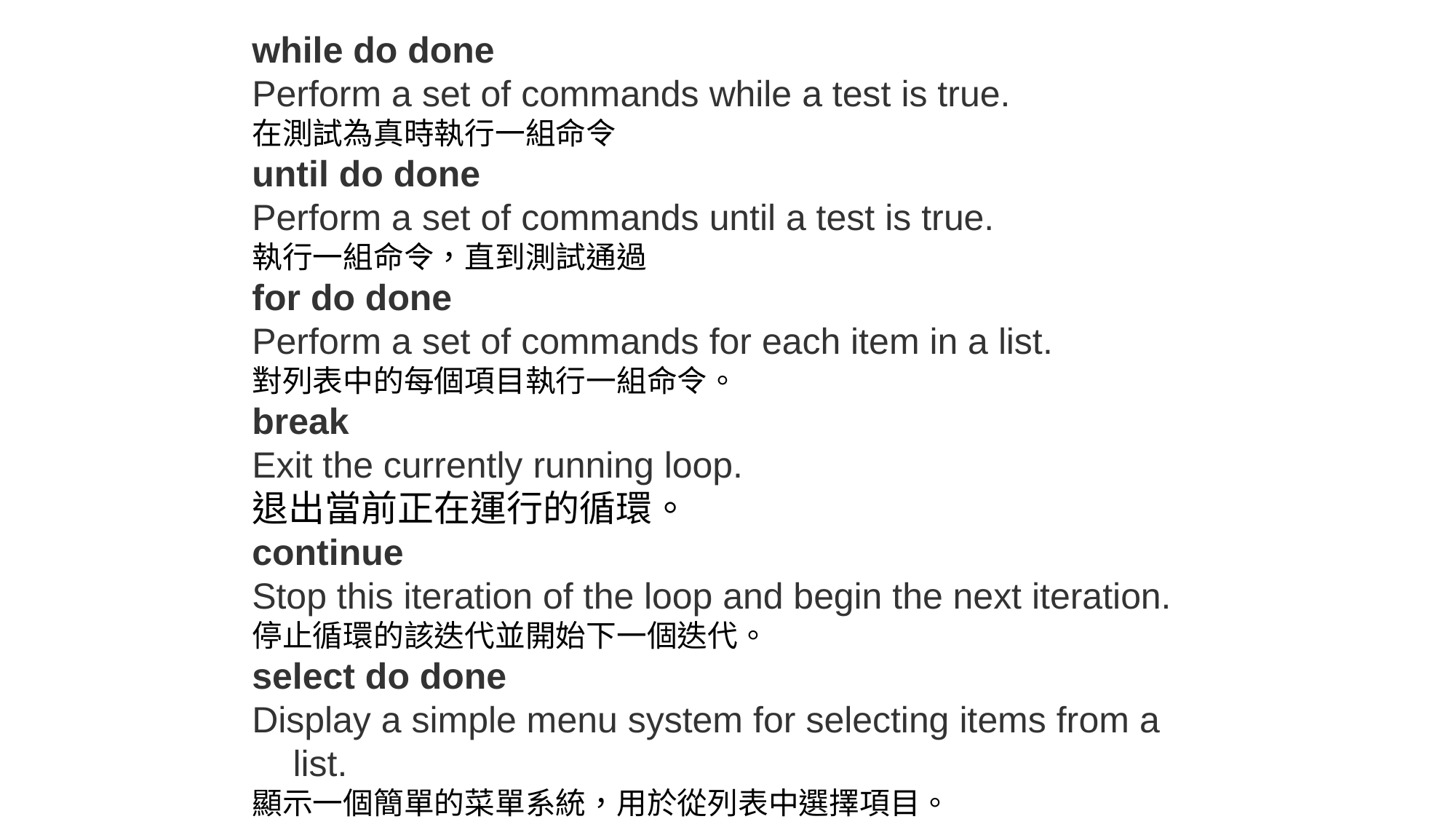

while do done
Perform a set of commands while a test is true.
在測試為真時執行一組命令
until do done
Perform a set of commands until a test is true.
執行一組命令，直到測試通過
for do done
Perform a set of commands for each item in a list.
對列表中的每個項目執行一組命令。
break
Exit the currently running loop.
退出當前正在運行的循環。
continue
Stop this iteration of the loop and begin the next iteration.
停止循環的該迭代並開始下一個迭代。
select do done
Display a simple menu system for selecting items from a list.
顯示一個簡單的菜單系統，用於從列表中選擇項目。